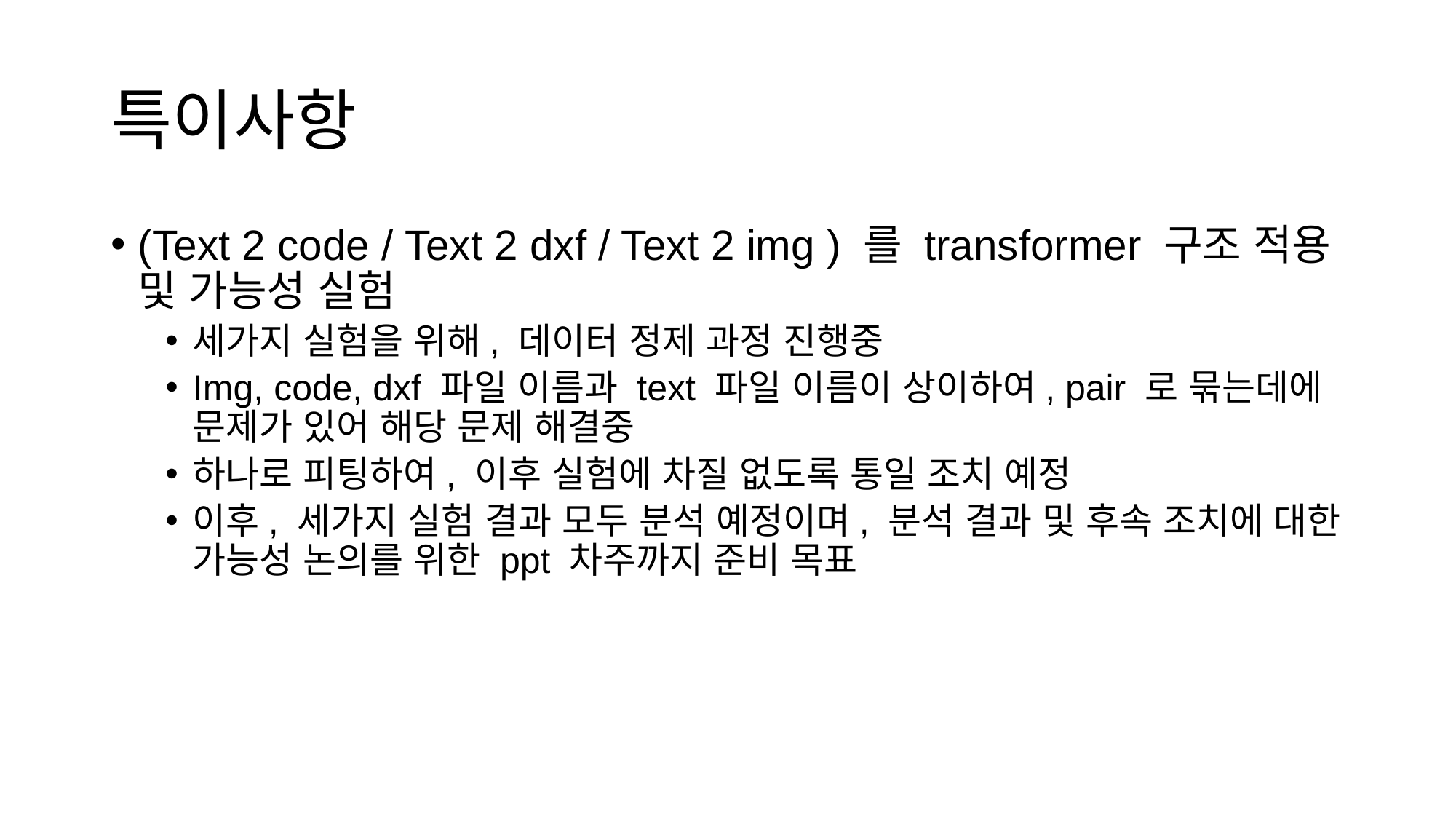

# 특이사항
(Text 2 code / Text 2 dxf / Text 2 img ) 를 transformer 구조 적용 및 가능성 실험
세가지 실험을 위해, 데이터 정제 과정 진행중
Img, code, dxf 파일 이름과 text 파일 이름이 상이하여, pair 로 묶는데에 문제가 있어 해당 문제 해결중
하나로 피팅하여, 이후 실험에 차질 없도록 통일 조치 예정
이후, 세가지 실험 결과 모두 분석 예정이며, 분석 결과 및 후속 조치에 대한 가능성 논의를 위한 ppt 차주까지 준비 목표